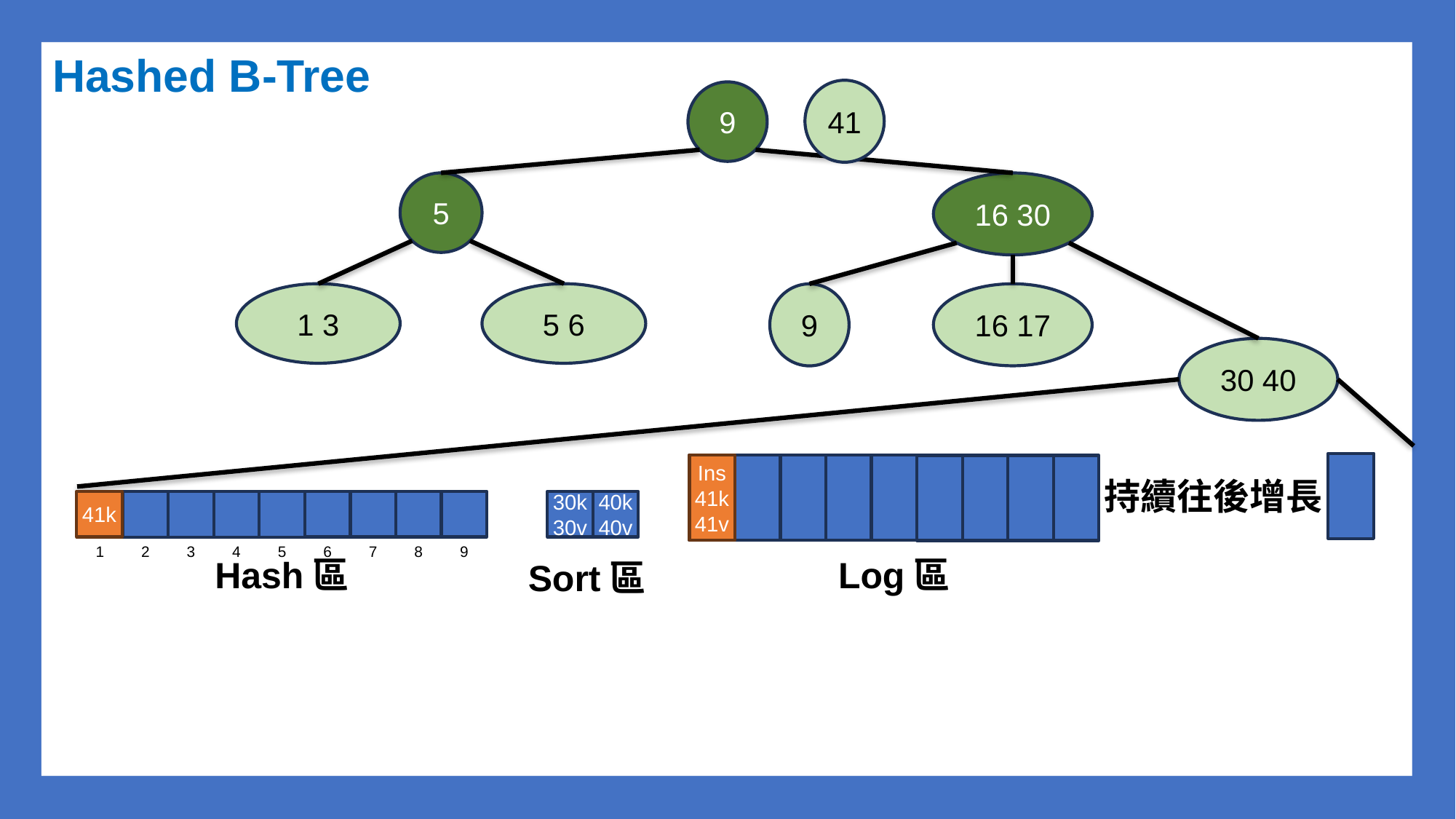

Hashed B-Tree
41
9
5
16 30
5 6
1 3
16 17
9
30 40

Ins
41k
41v

持續往後增長
41k

30k
30v
40k
40v

6
7
8
9
1
2
3
4
5
Hash區
Log區
Sort區